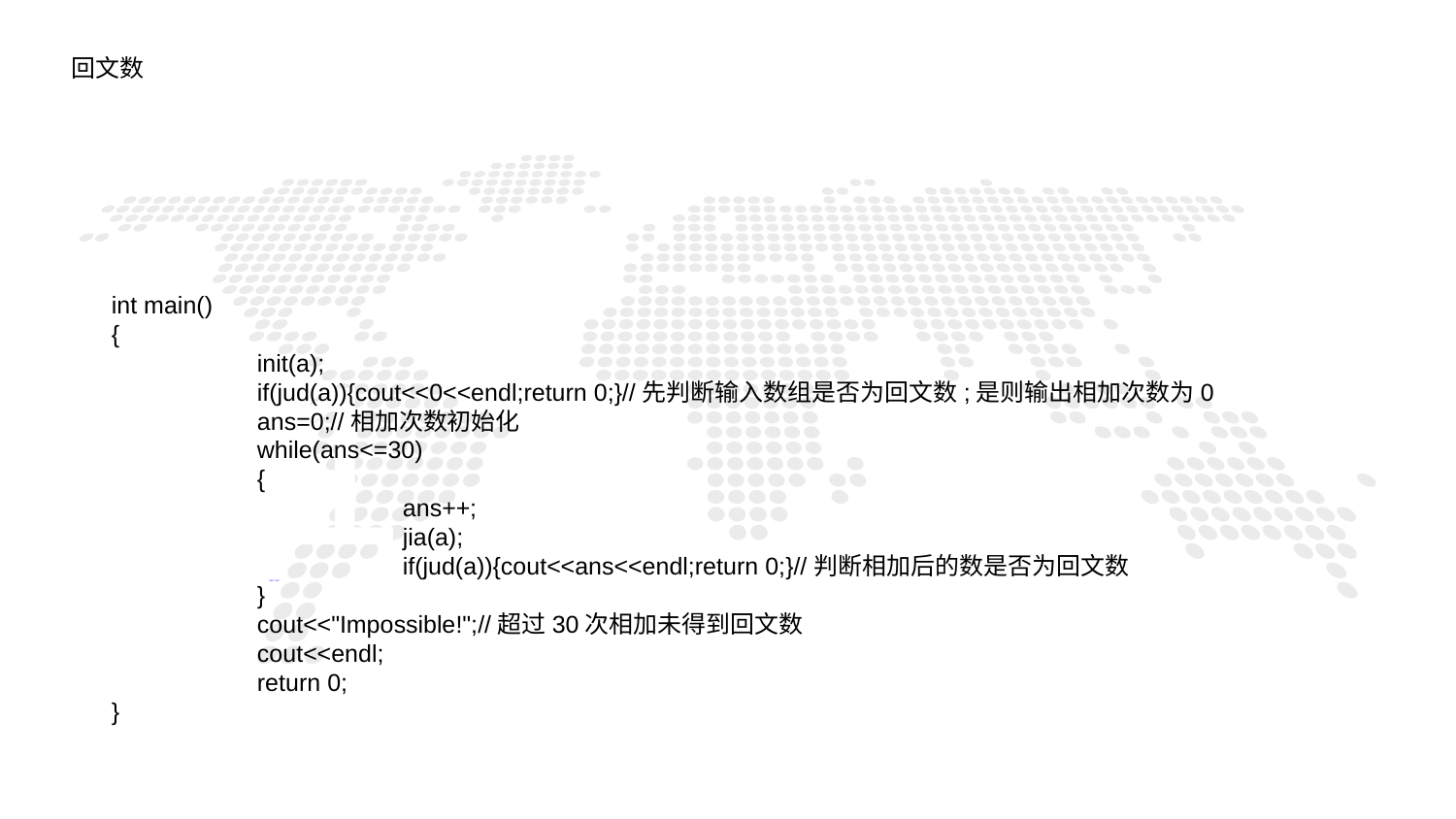

回文数
int main()
{
	init(a);
	if(jud(a)){cout<<0<<endl;return 0;}//先判断输入数组是否为回文数;是则输出相加次数为0
	ans=0;//相加次数初始化
	while(ans<=30)
	{
		ans++;
		jia(a);
		if(jud(a)){cout<<ans<<endl;return 0;}//判断相加后的数是否为回文数
	}
	cout<<"Impossible!";//超过30次相加未得到回文数
	cout<<endl;
	return 0;
}
1
PART  ONE